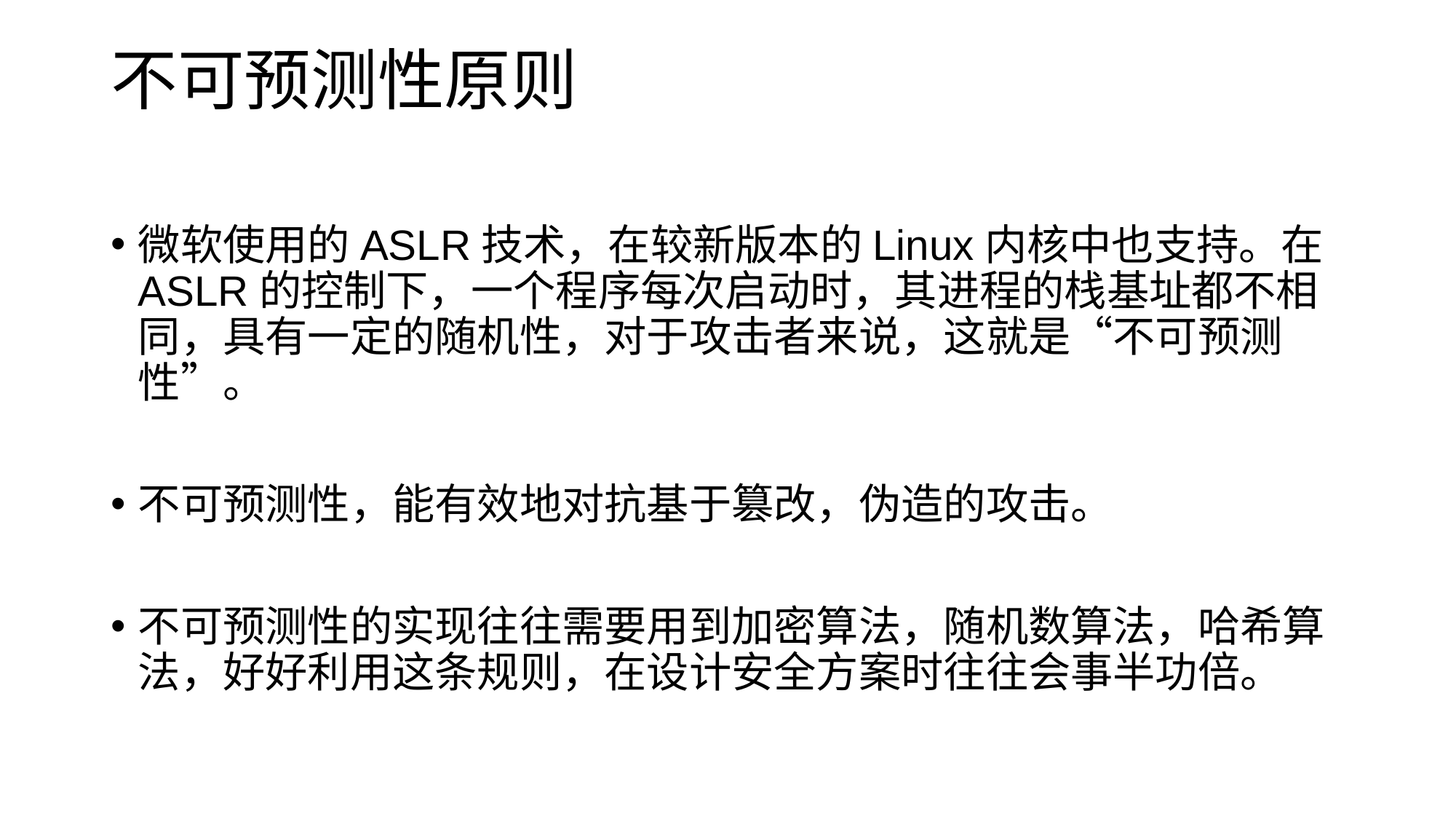

# 不可预测性原则
微软使用的ASLR技术，在较新版本的Linux内核中也支持。在ASLR的控制下，一个程序每次启动时，其进程的栈基址都不相同，具有一定的随机性，对于攻击者来说，这就是“不可预测性”。

不可预测性，能有效地对抗基于篡改，伪造的攻击。

不可预测性的实现往往需要用到加密算法，随机数算法，哈希算法，好好利用这条规则，在设计安全方案时往往会事半功倍。